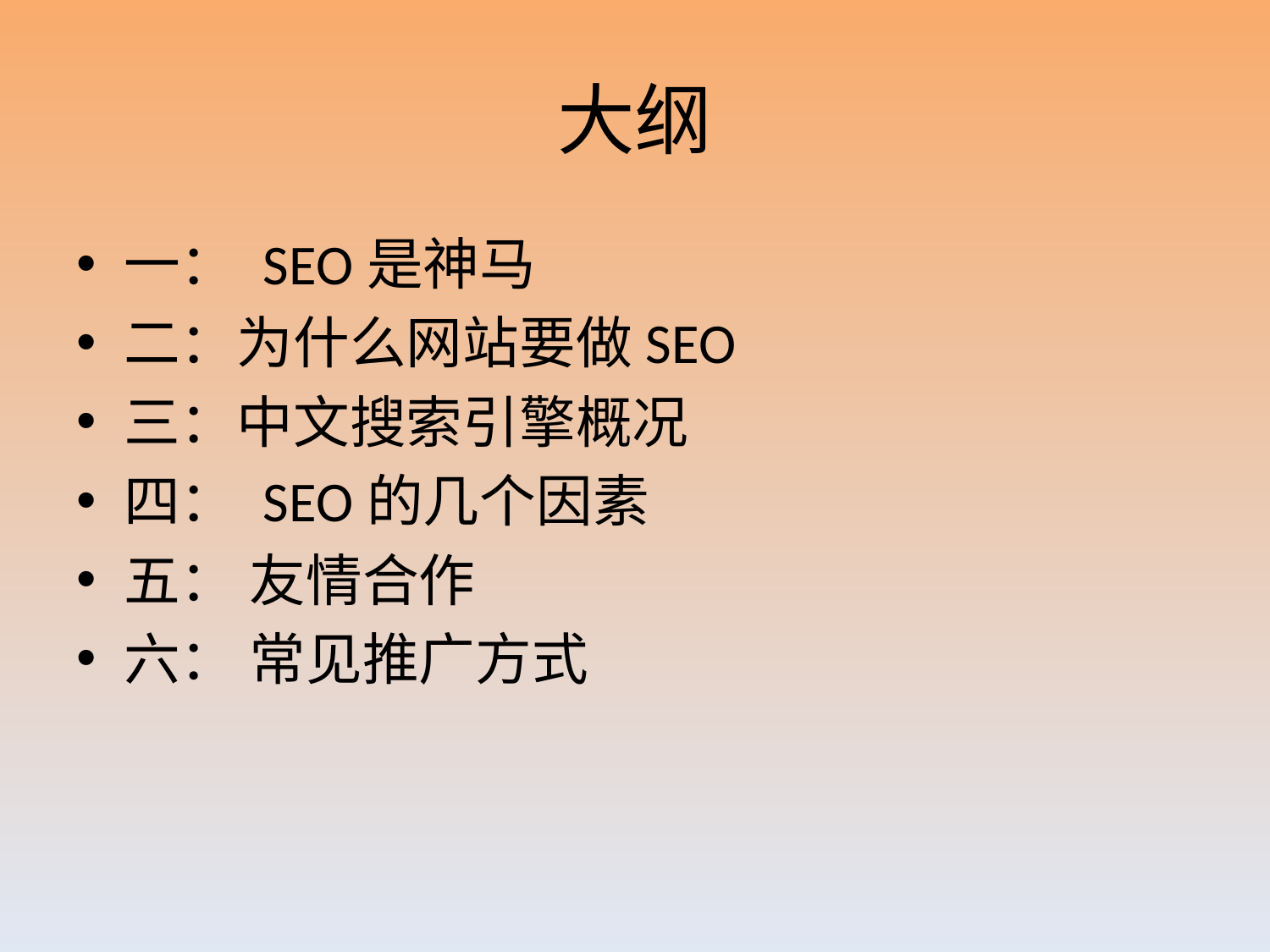

# 大纲
一： SEO是神马
二：为什么网站要做SEO
三：中文搜索引擎概况
四： SEO的几个因素
五： 友情合作
六： 常见推广方式